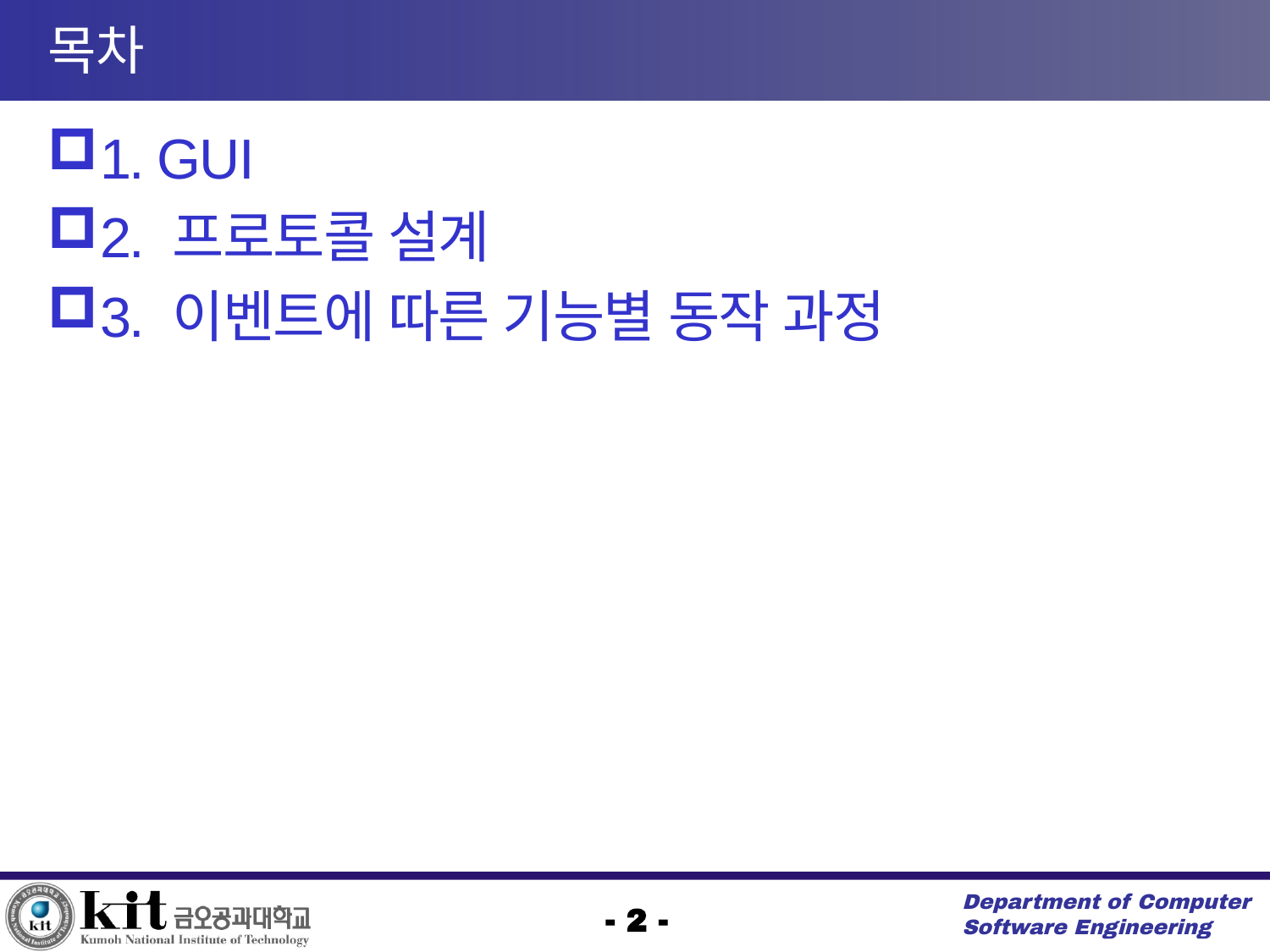

# 목차
1. GUI
2. 프로토콜 설계
3. 이벤트에 따른 기능별 동작 과정

- 2 -